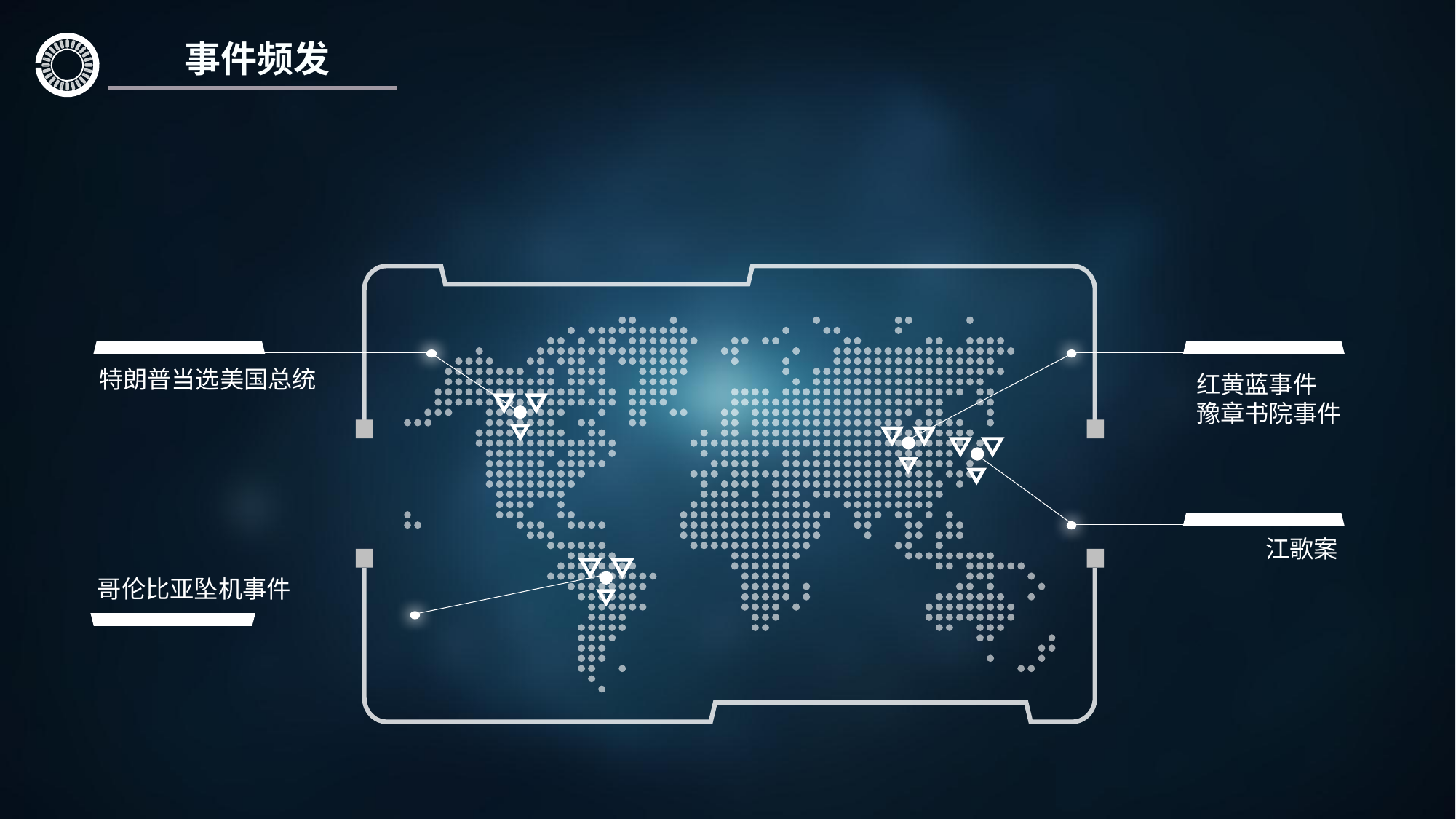

事件频发

特朗普当选美国总统
红黄蓝事件
豫章书院事件

江歌案

哥伦比亚坠机事件